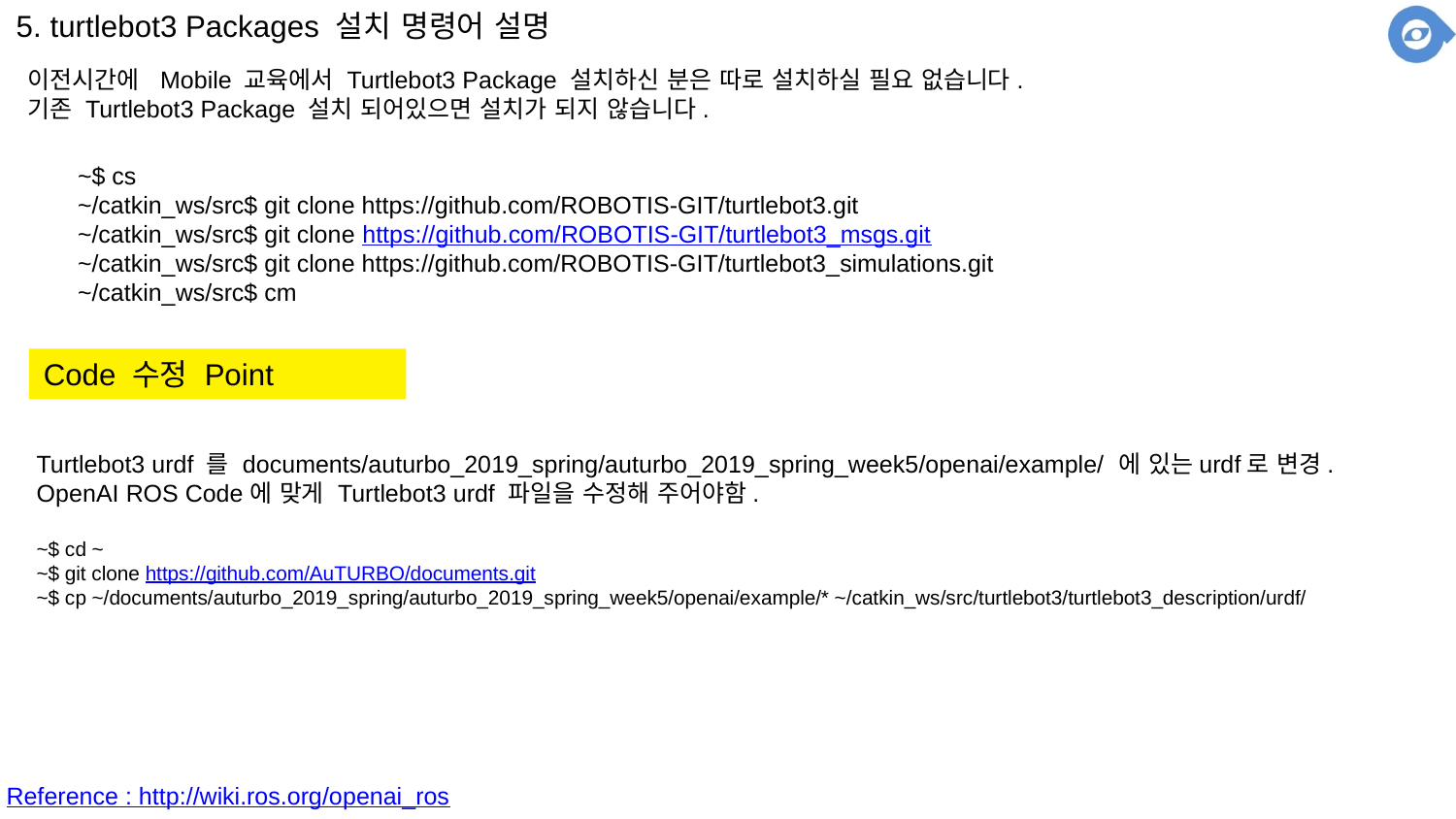

5. turtlebot3 Packages 설치 명령어 설명
이전시간에  Mobile 교육에서 Turtlebot3 Package 설치하신 분은 따로 설치하실 필요 없습니다.
기존 Turtlebot3 Package 설치 되어있으면 설치가 되지 않습니다.
~$ cs
~/catkin_ws/src$ git clone https://github.com/ROBOTIS-GIT/turtlebot3.git
~/catkin_ws/src$ git clone https://github.com/ROBOTIS-GIT/turtlebot3_msgs.git
~/catkin_ws/src$ git clone https://github.com/ROBOTIS-GIT/turtlebot3_simulations.git
~/catkin_ws/src$ cm
Code 수정 Point
Turtlebot3 urdf 를 documents/auturbo_2019_spring/auturbo_2019_spring_week5/openai/example/ 에 있는urdf로 변경.
OpenAI ROS Code에 맞게 Turtlebot3 urdf 파일을 수정해 주어야함.

~$ cd ~
~$ git clone https://github.com/AuTURBO/documents.git
~$ cp ~/documents/auturbo_2019_spring/auturbo_2019_spring_week5/openai/example/* ~/catkin_ws/src/turtlebot3/turtlebot3_description/urdf/

Reference : http://wiki.ros.org/openai_ros